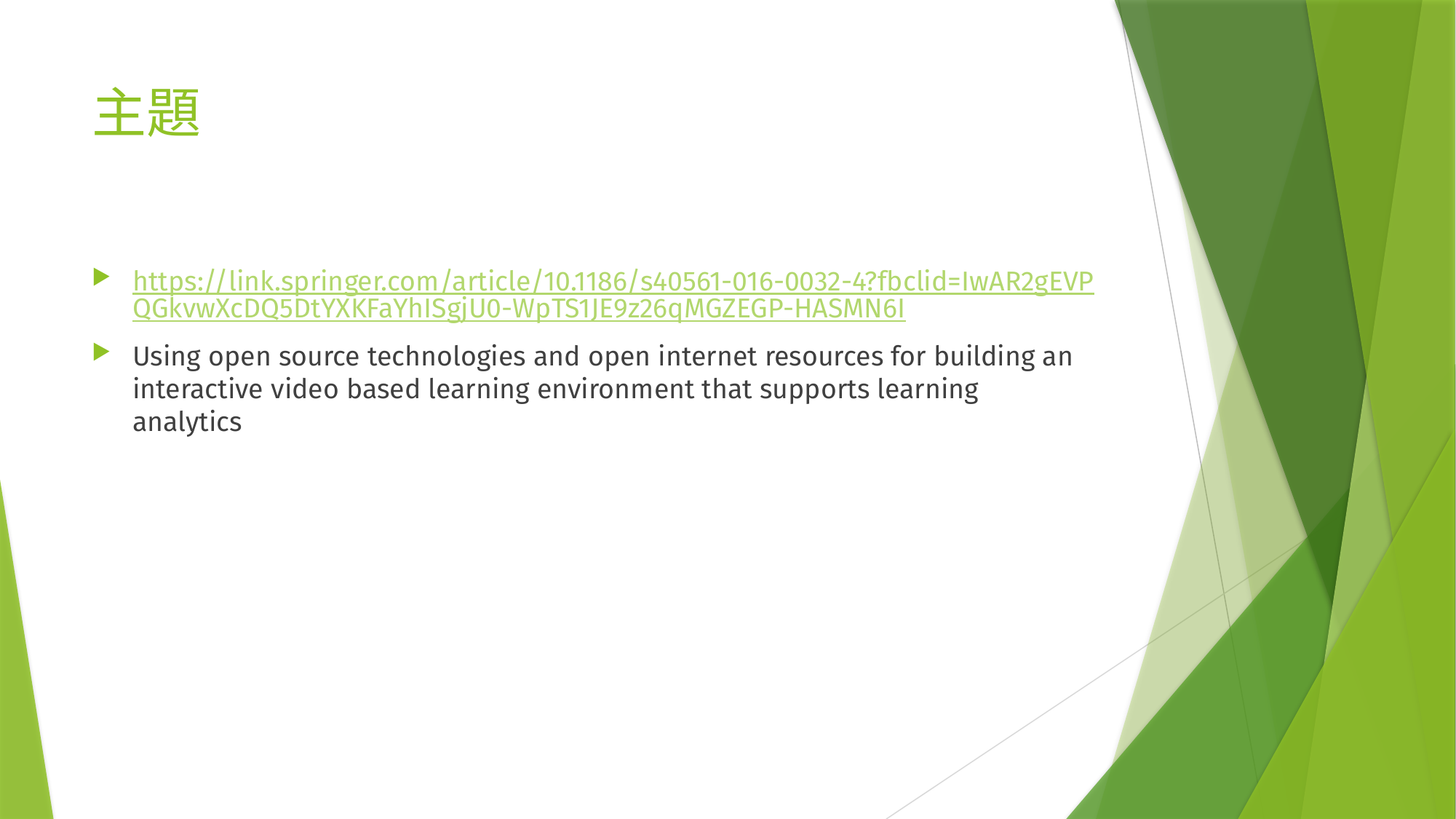

# 主題
https://link.springer.com/article/10.1186/s40561-016-0032-4?fbclid=IwAR2gEVPQGkvwXcDQ5DtYXKFaYhISgjU0-WpTS1JE9z26qMGZEGP-HASMN6I
Using open source technologies and open internet resources for building an interactive video based learning environment that supports learning analytics